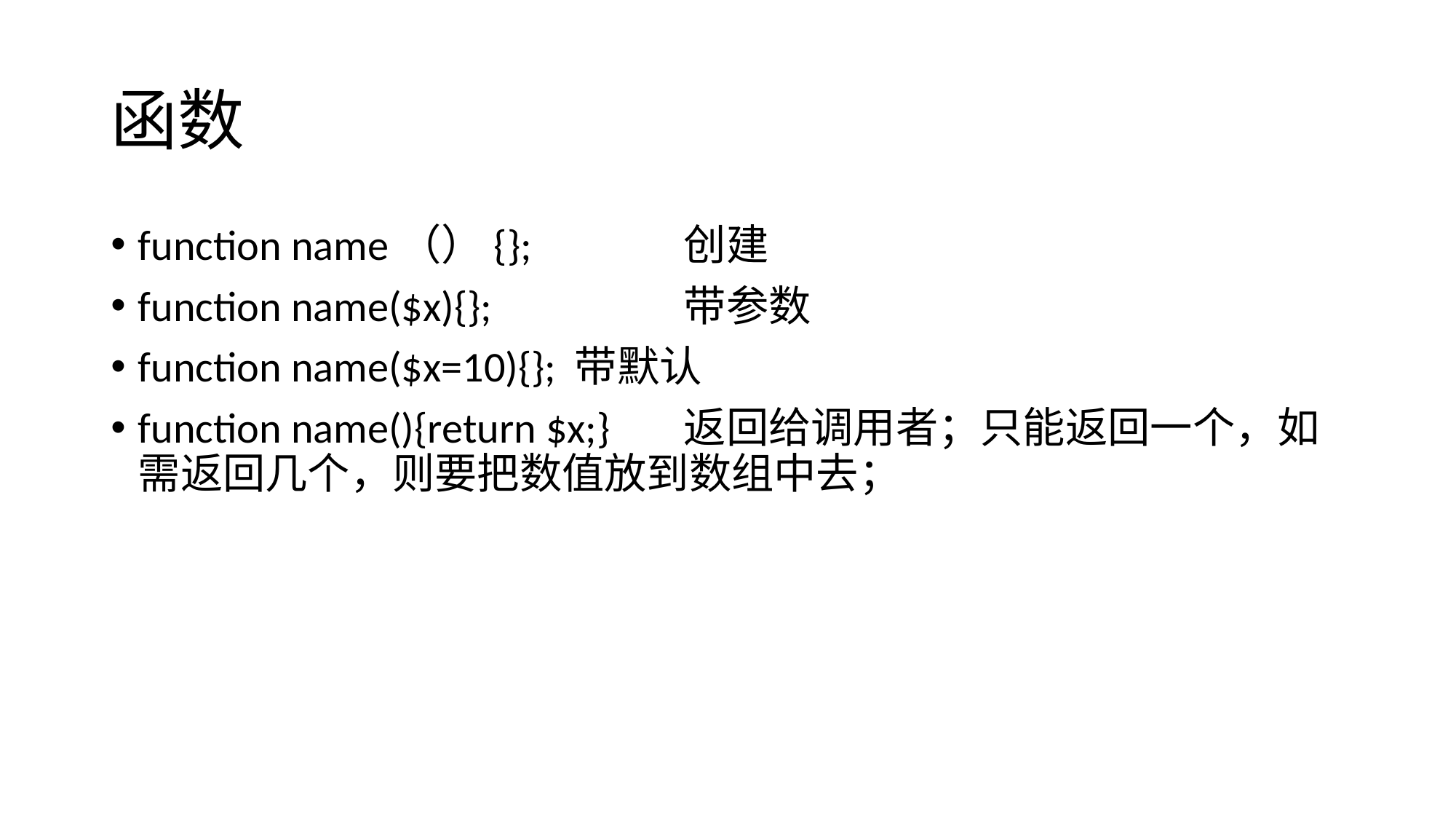

# 函数
function name（）{}; 		创建
function name($x){};		带参数
function name($x=10){};	带默认
function name(){return $x;}	返回给调用者；只能返回一个，如需返回几个，则要把数值放到数组中去；